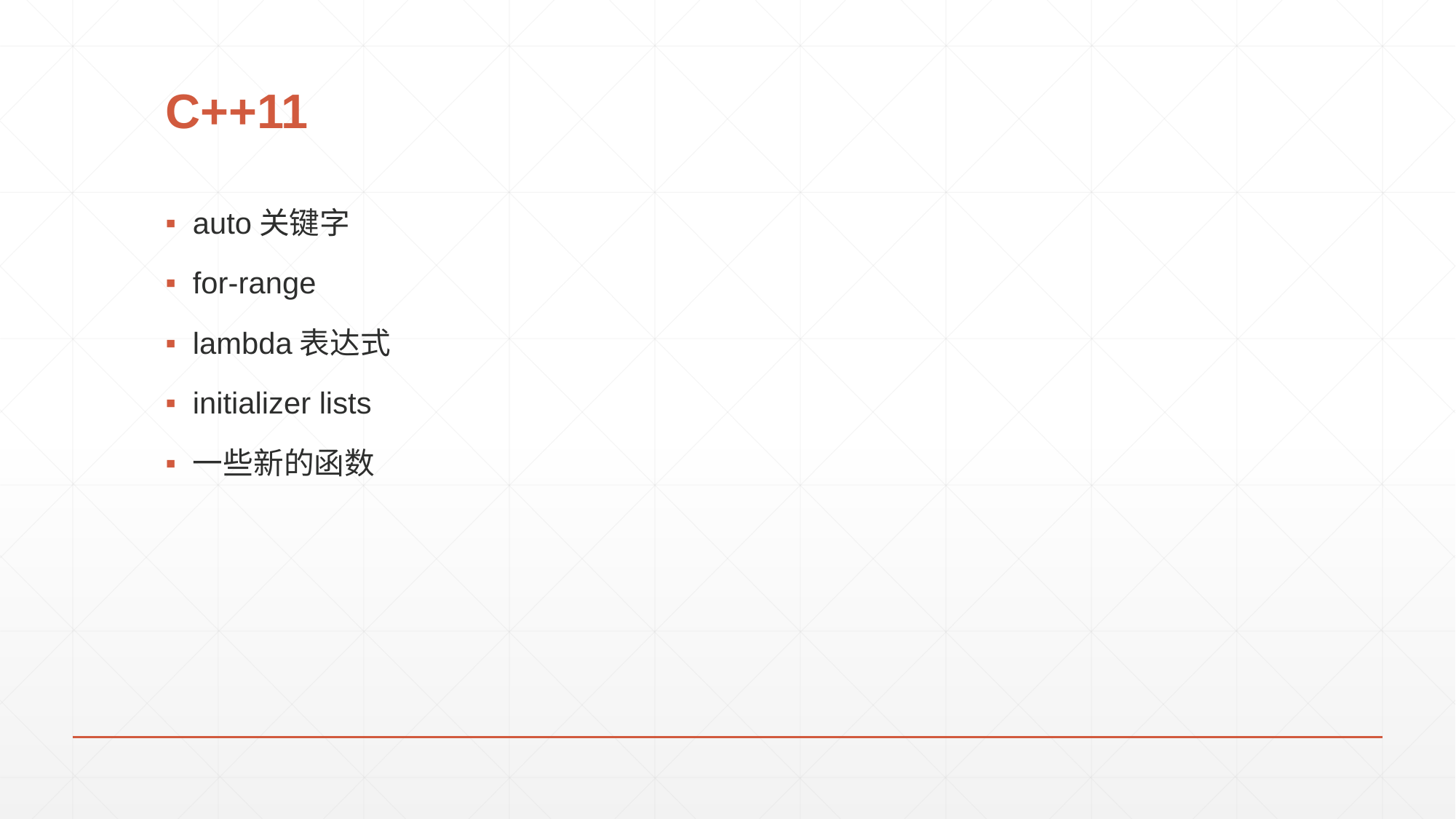

# C++11
auto关键字
for-range
lambda表达式
initializer lists
一些新的函数